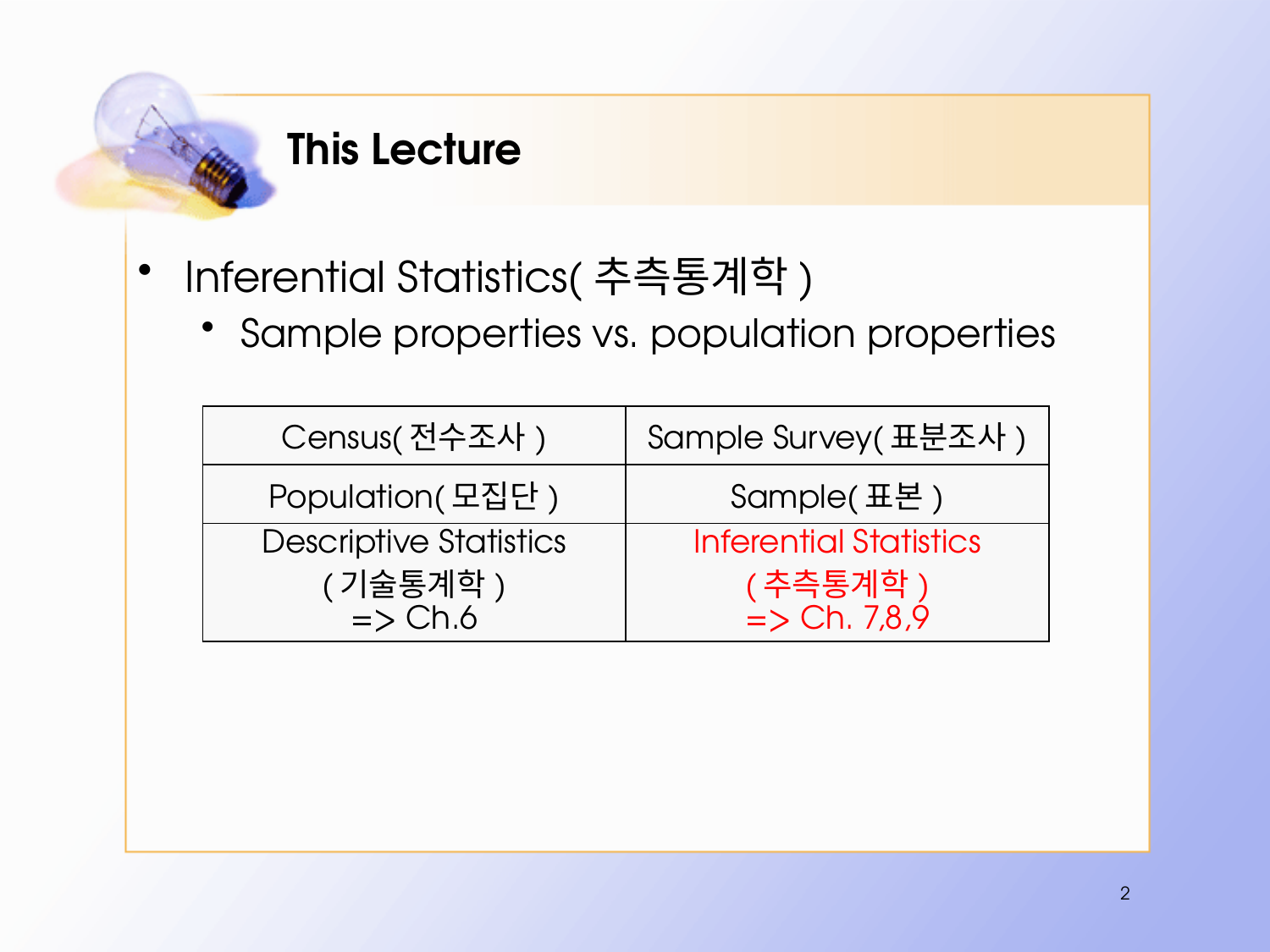

# This Lecture
Inferential Statistics(추측통계학)
Sample properties vs. population properties
| Census(전수조사) | Sample Survey(표분조사) |
| --- | --- |
| Population(모집단) | Sample(표본) |
| Descriptive Statistics (기술통계학) => Ch.6 | Inferential Statistics (추측통계학) => Ch. 7,8,9 |
2